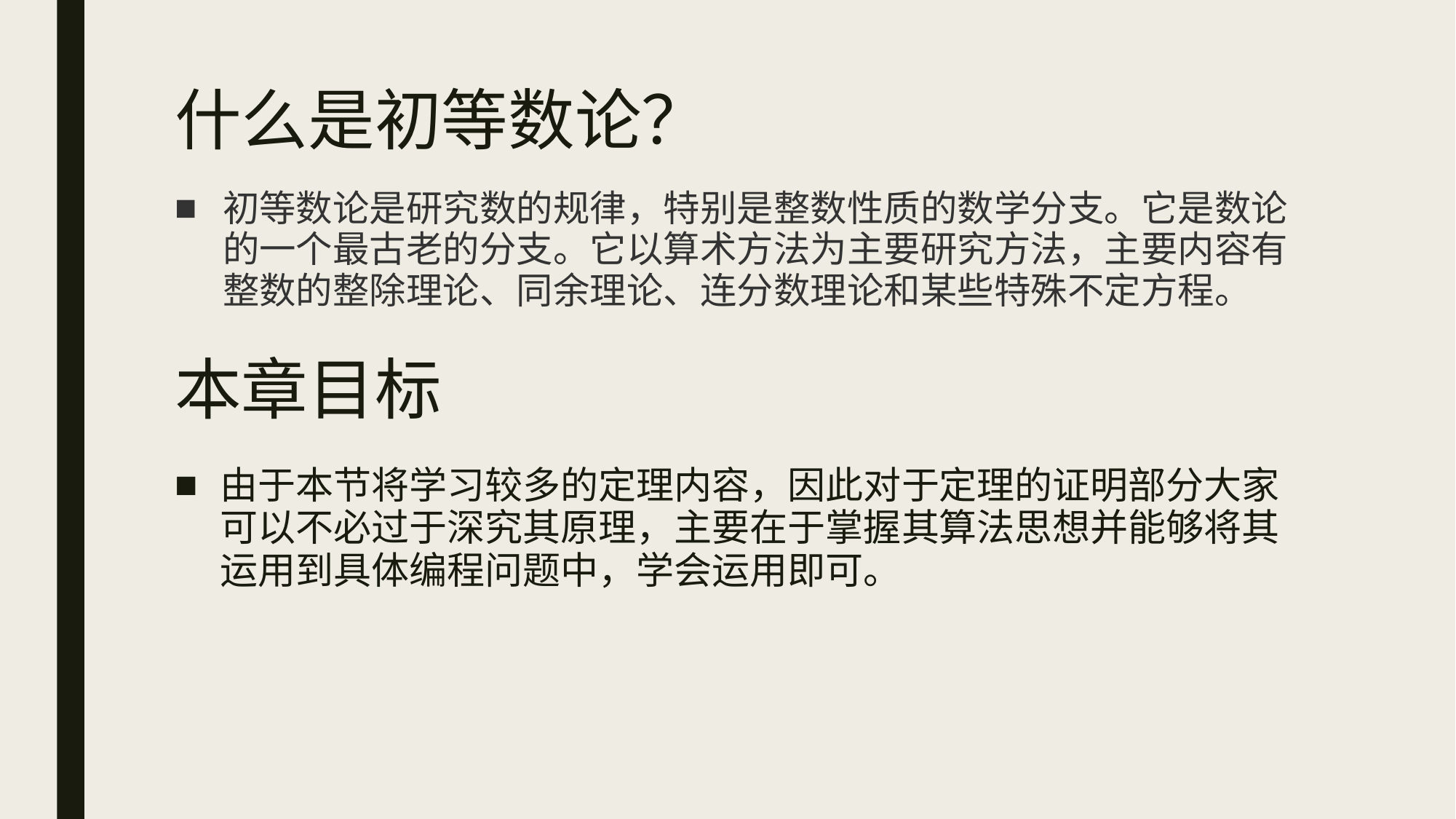

# 什么是初等数论？
初等数论是研究数的规律，特别是整数性质的数学分支。它是数论的一个最古老的分支。它以算术方法为主要研究方法，主要内容有整数的整除理论、同余理论、连分数理论和某些特殊不定方程。

本章目标
由于本节将学习较多的定理内容，因此对于定理的证明部分大家可以不必过于深究其原理，主要在于掌握其算法思想并能够将其运用到具体编程问题中，学会运用即可。